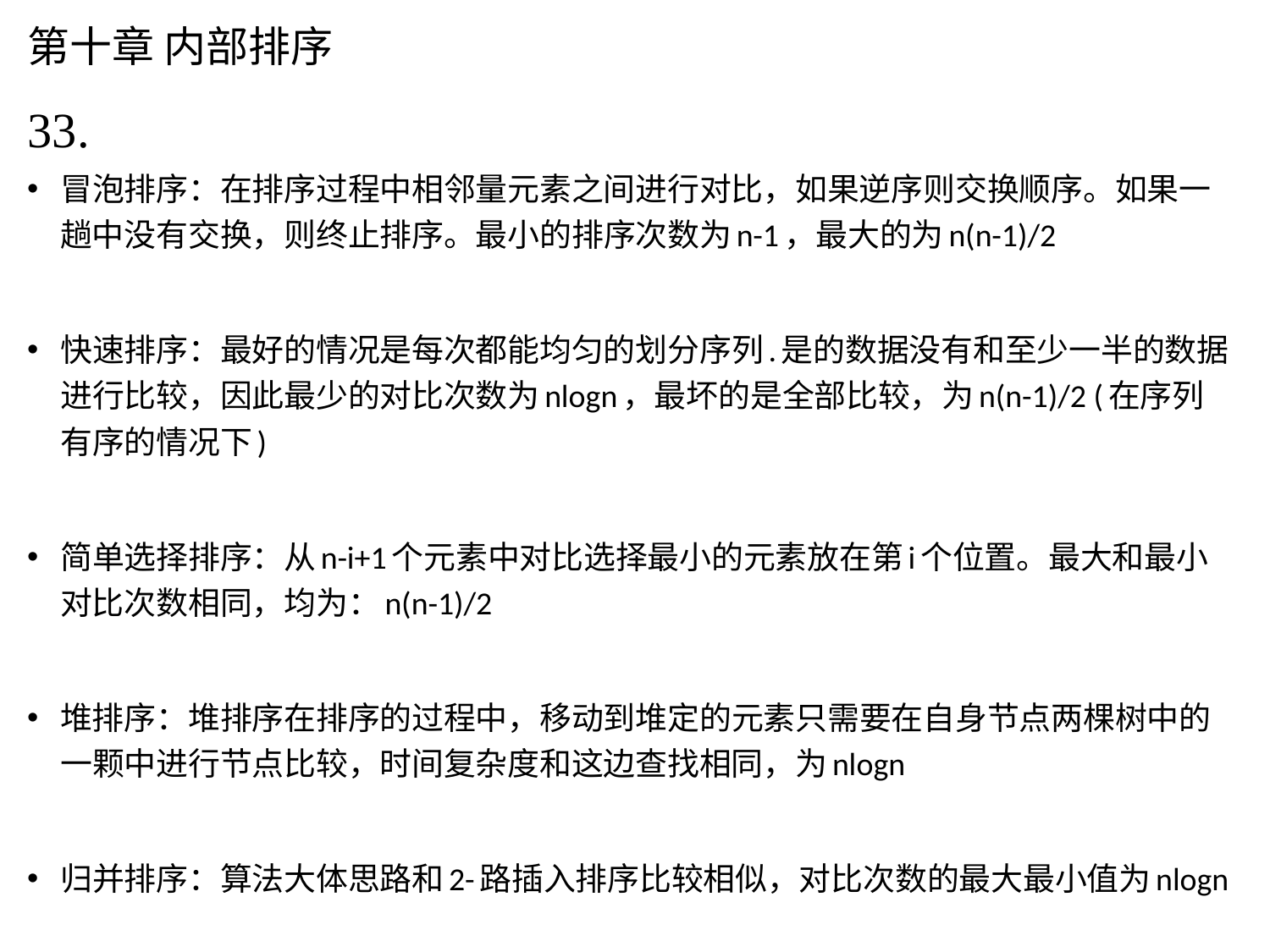

# 第十章 内部排序
33.

冒泡排序：在排序过程中相邻量元素之间进行对比，如果逆序则交换顺序。如果一趟中没有交换，则终止排序。最小的排序次数为n-1，最大的为n(n-1)/2

快速排序：最好的情况是每次都能均匀的划分序列.是的数据没有和至少一半的数据进行比较，因此最少的对比次数为nlogn，最坏的是全部比较，为n(n-1)/2 (在序列有序的情况下)

简单选择排序：从n-i+1个元素中对比选择最小的元素放在第i个位置。最大和最小对比次数相同，均为：n(n-1)/2

堆排序：堆排序在排序的过程中，移动到堆定的元素只需要在自身节点两棵树中的一颗中进行节点比较，时间复杂度和这边查找相同，为nlogn

归并排序：算法大体思路和2-路插入排序比较相似，对比次数的最大最小值为nlogn